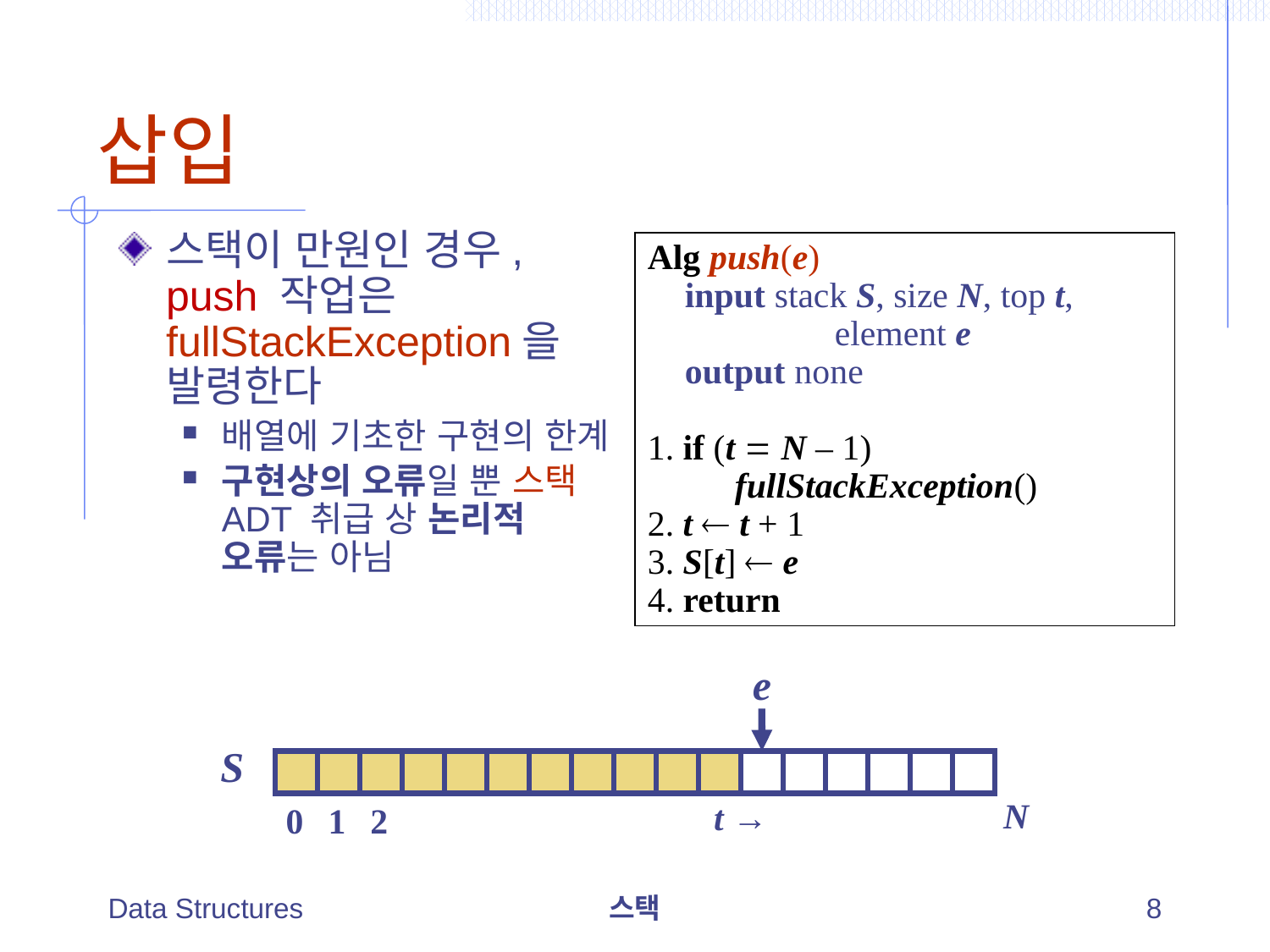

# 삽입

스택이 만원인 경우,  push 작업은 fullStackException을 발령한다
배열에 기초한 구현의 한계
구현상의 오류일 뿐 스택 ADT 취급 상 논리적 오류는 아님
Alg push(e)
	input stack S, size N, top t, 					element e
	output none

1. if (t = N – 1)
		fullStackException()
2. t ← t + 1
3. S[t] ← e
4. return

e
S

N
t →
0
1
2
Data Structures
스택
8